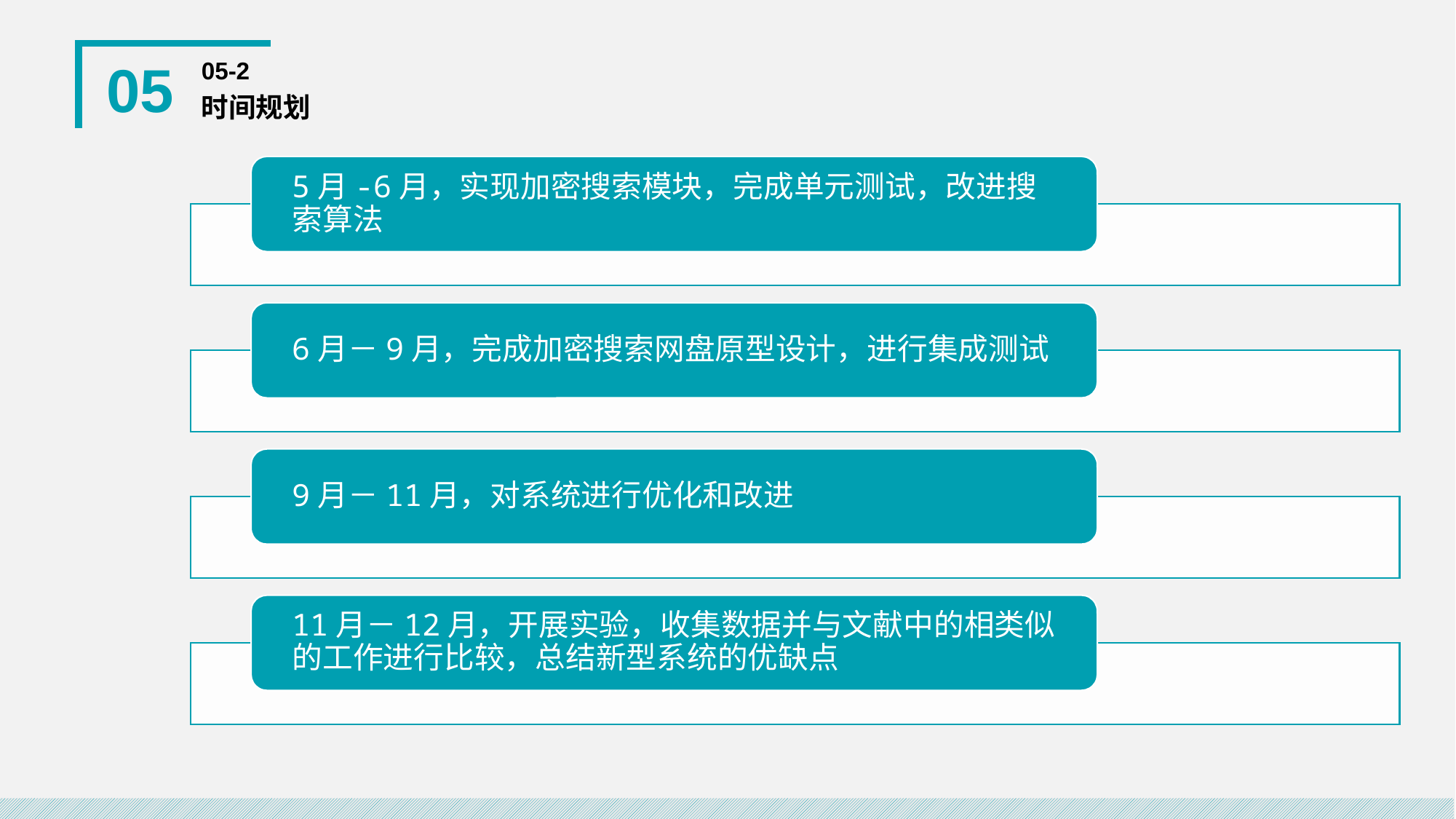

05
05-2
时间规划
5月-6月，实现加密搜索模块，完成单元测试，改进搜索算法
6月－9月，完成加密搜索网盘原型设计，进行集成测试
9月－11月，对系统进行优化和改进
11月－12月，开展实验，收集数据并与文献中的相类似的工作进行比较，总结新型系统的优缺点